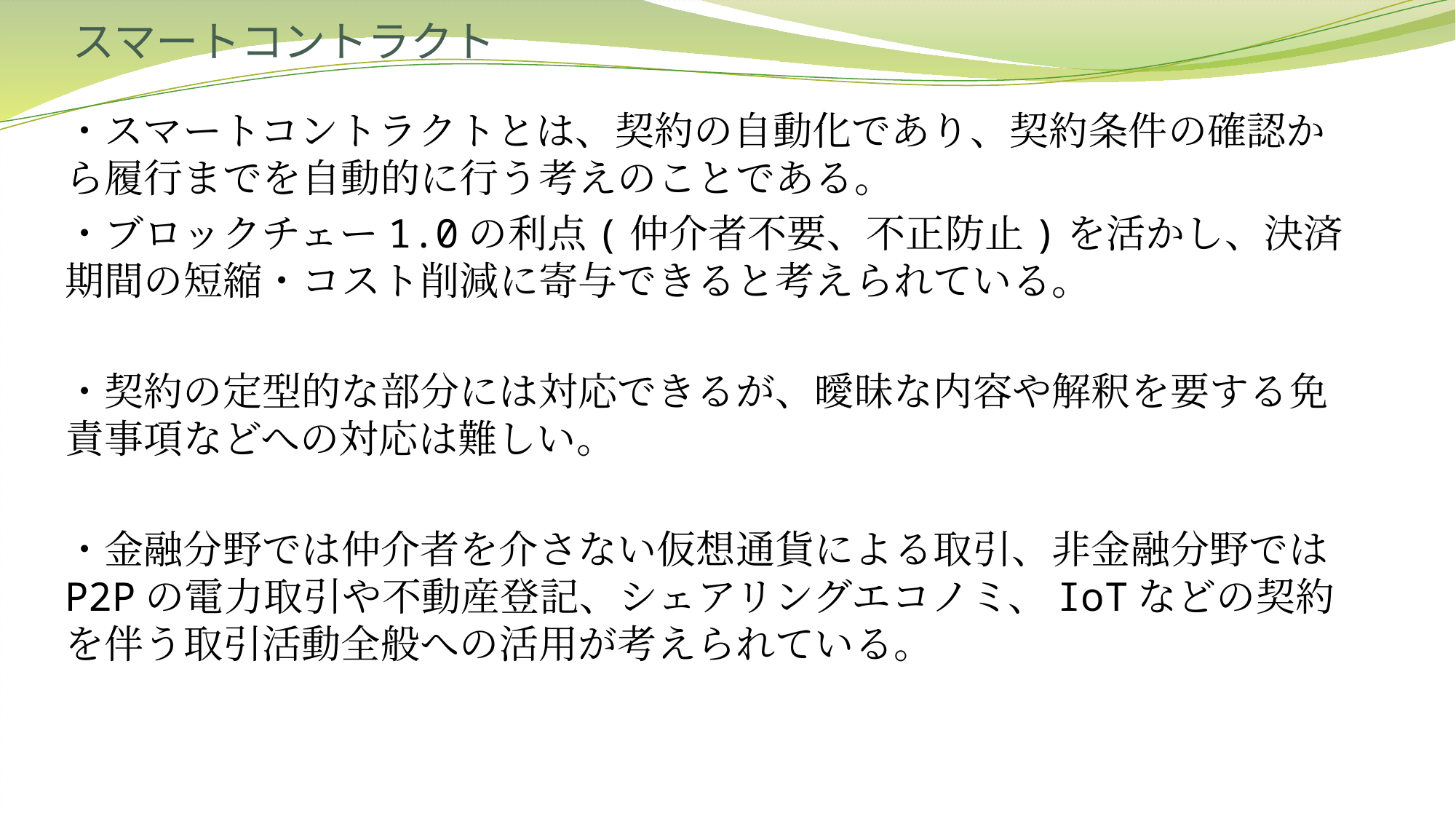

# スマートコントラクト
・スマートコントラクトとは、契約の自動化であり、契約条件の確認から履行までを自動的に行う考えのことである。
・ブロックチェー1.0の利点(仲介者不要、不正防止)を活かし、決済期間の短縮・コスト削減に寄与できると考えられている。

・契約の定型的な部分には対応できるが、曖昧な内容や解釈を要する免責事項などへの対応は難しい。

・金融分野では仲介者を介さない仮想通貨による取引、非金融分野ではP2Pの電力取引や不動産登記、シェアリングエコノミ、IoTなどの契約を伴う取引活動全般への活用が考えられている。